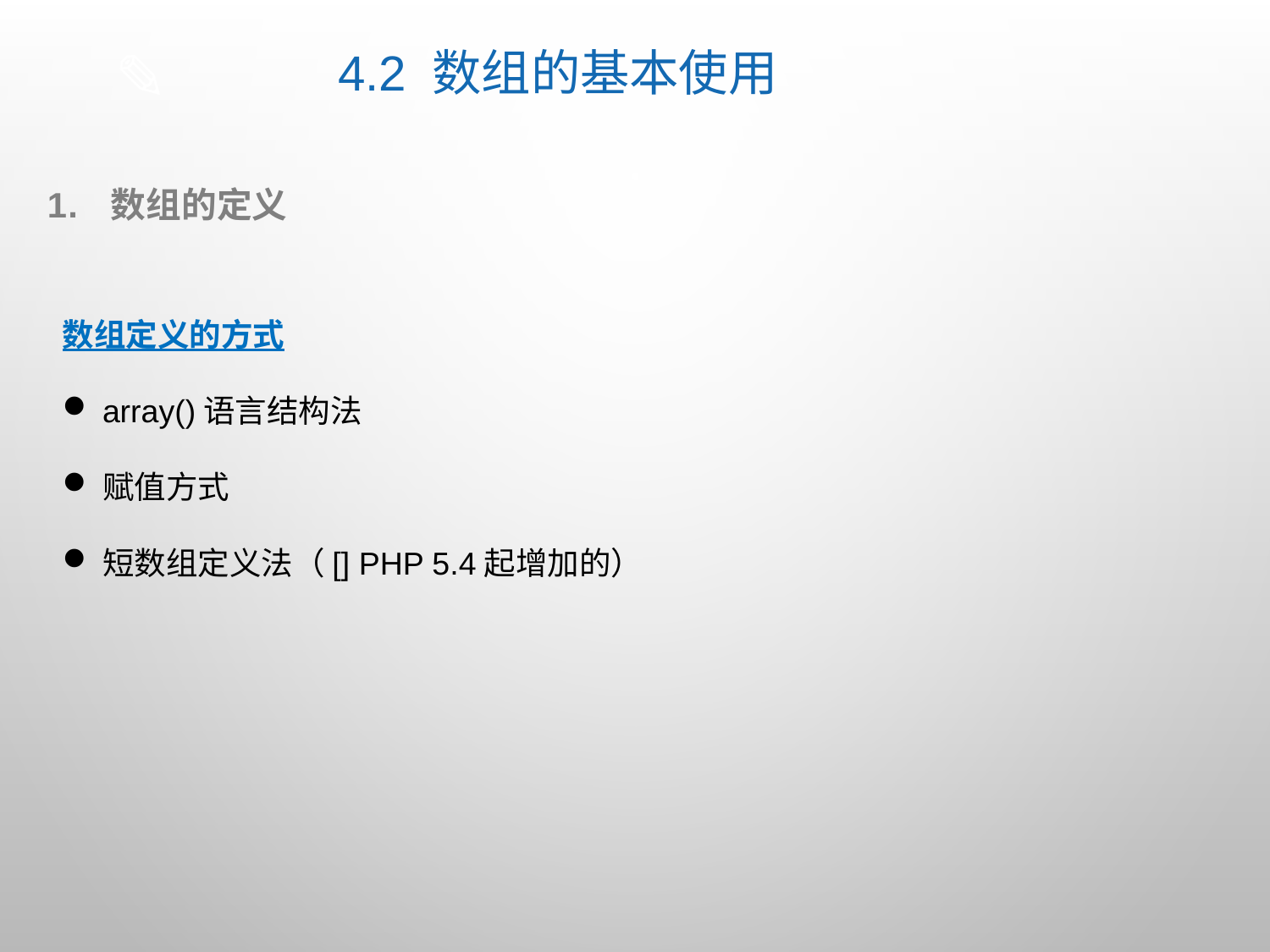

# 4.2 数组的基本使用
数组的定义
数组定义的方式
array()语言结构法
赋值方式
短数组定义法（[] PHP 5.4起增加的）